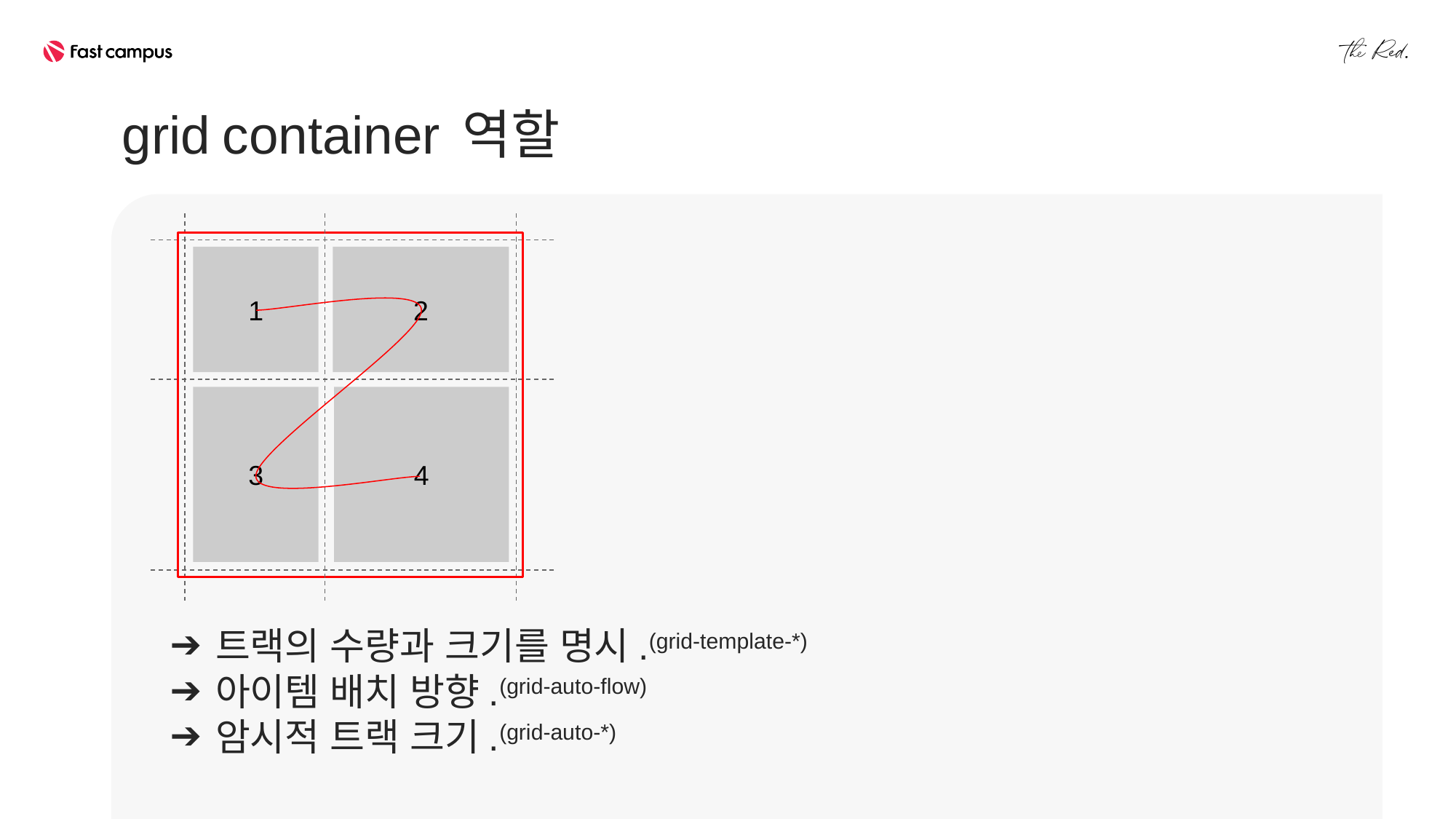

grid container 역할

1
2

4
3
트랙의 수량과 크기를 명시.(grid-template-*)
아이템 배치 방향.(grid-auto-flow)
암시적 트랙 크기.(grid-auto-*)